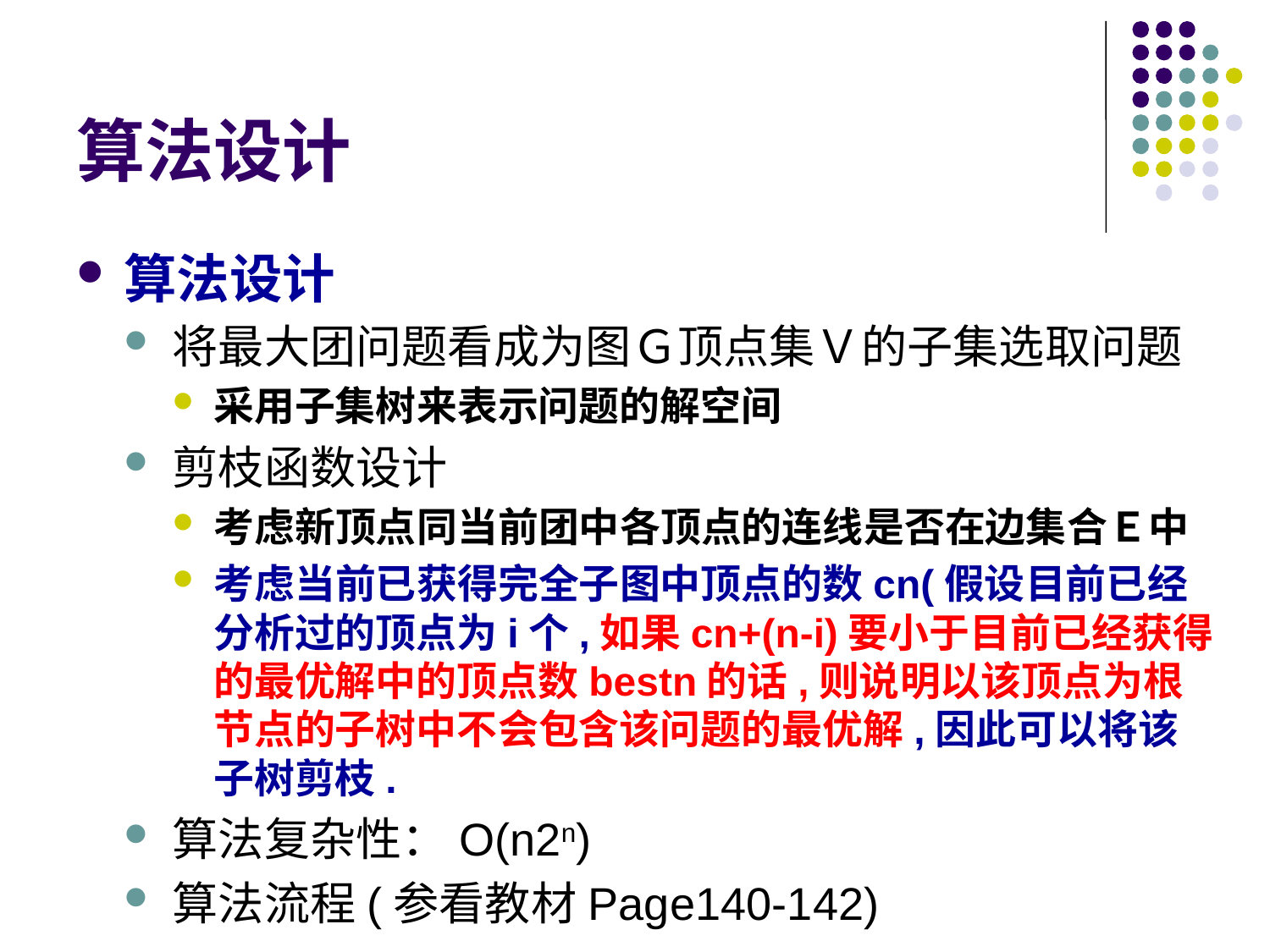

# 算法设计
算法设计
将最大团问题看成为图Ｇ顶点集Ｖ的子集选取问题
采用子集树来表示问题的解空间
剪枝函数设计
考虑新顶点同当前团中各顶点的连线是否在边集合Ｅ中
考虑当前已获得完全子图中顶点的数cn(假设目前已经分析过的顶点为i个,如果cn+(n-i)要小于目前已经获得的最优解中的顶点数bestn的话,则说明以该顶点为根节点的子树中不会包含该问题的最优解,因此可以将该子树剪枝.
算法复杂性：O(n2n)
算法流程(参看教材Page140-142)